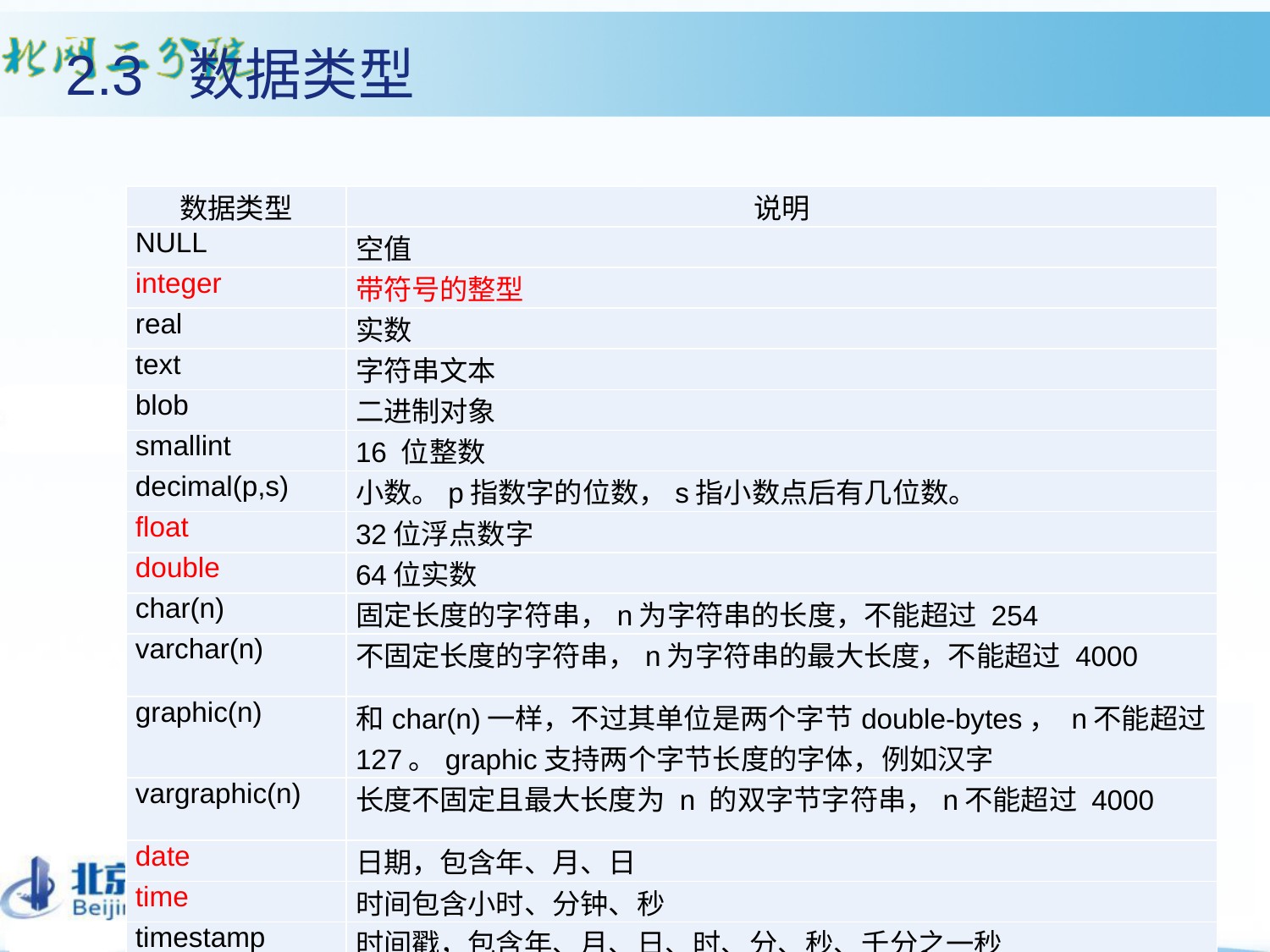

# 2.3  数据类型
帧的简要结构

| 数据类型 | 说明 |
| --- | --- |
| NULL | 空值 |
| integer | 带符号的整型 |
| real | 实数 |
| text | 字符串文本 |
| blob | 二进制对象 |
| smallint | 16 位整数 |
| decimal(p,s) | 小数。p指数字的位数，s指小数点后有几位数。 |
| float | 32位浮点数字 |
| double | 64位实数 |
| char(n) | 固定长度的字符串，n为字符串的长度，不能超过 254 |
| varchar(n) | 不固定长度的字符串，n为字符串的最大长度，不能超过 4000 |
| graphic(n) | 和char(n)一样，不过其单位是两个字节double-bytes， n不能超过127。graphic支持两个字节长度的字体，例如汉字 |
| vargraphic(n) | 长度不固定且最大长度为 n 的双字节字符串，n不能超过 4000 |
| date | 日期，包含年、月、日 |
| time | 时间包含小时、分钟、秒 |
| timestamp | 时间戳，包含年、月、日、时、分、秒、千分之一秒 |
| datetime | 日期和时间 |